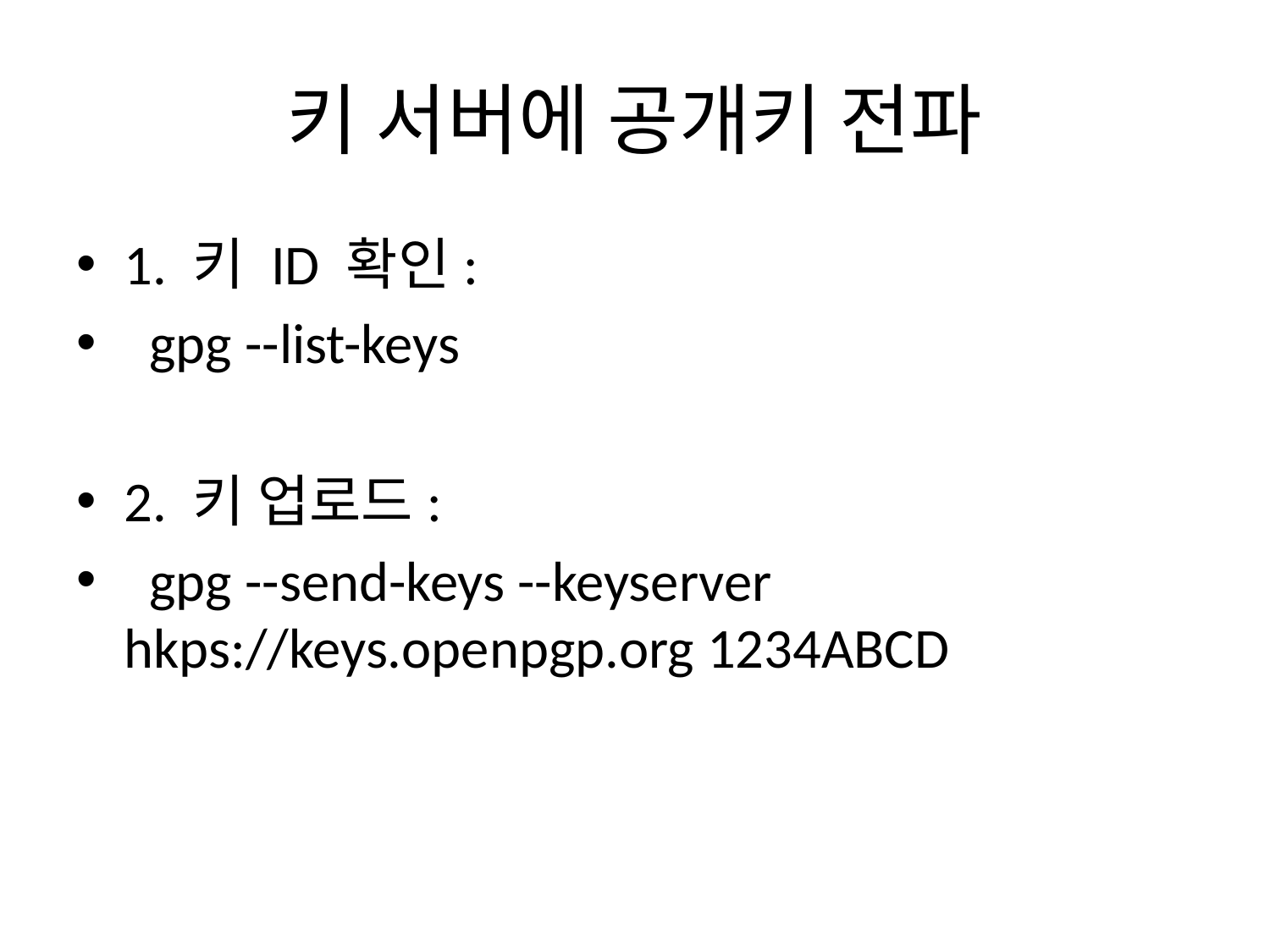

# 키 서버에 공개키 전파
1. 키 ID 확인:
  gpg --list-keys

2. 키 업로드:
  gpg --send-keys --keyserver hkps://keys.openpgp.org 1234ABCD